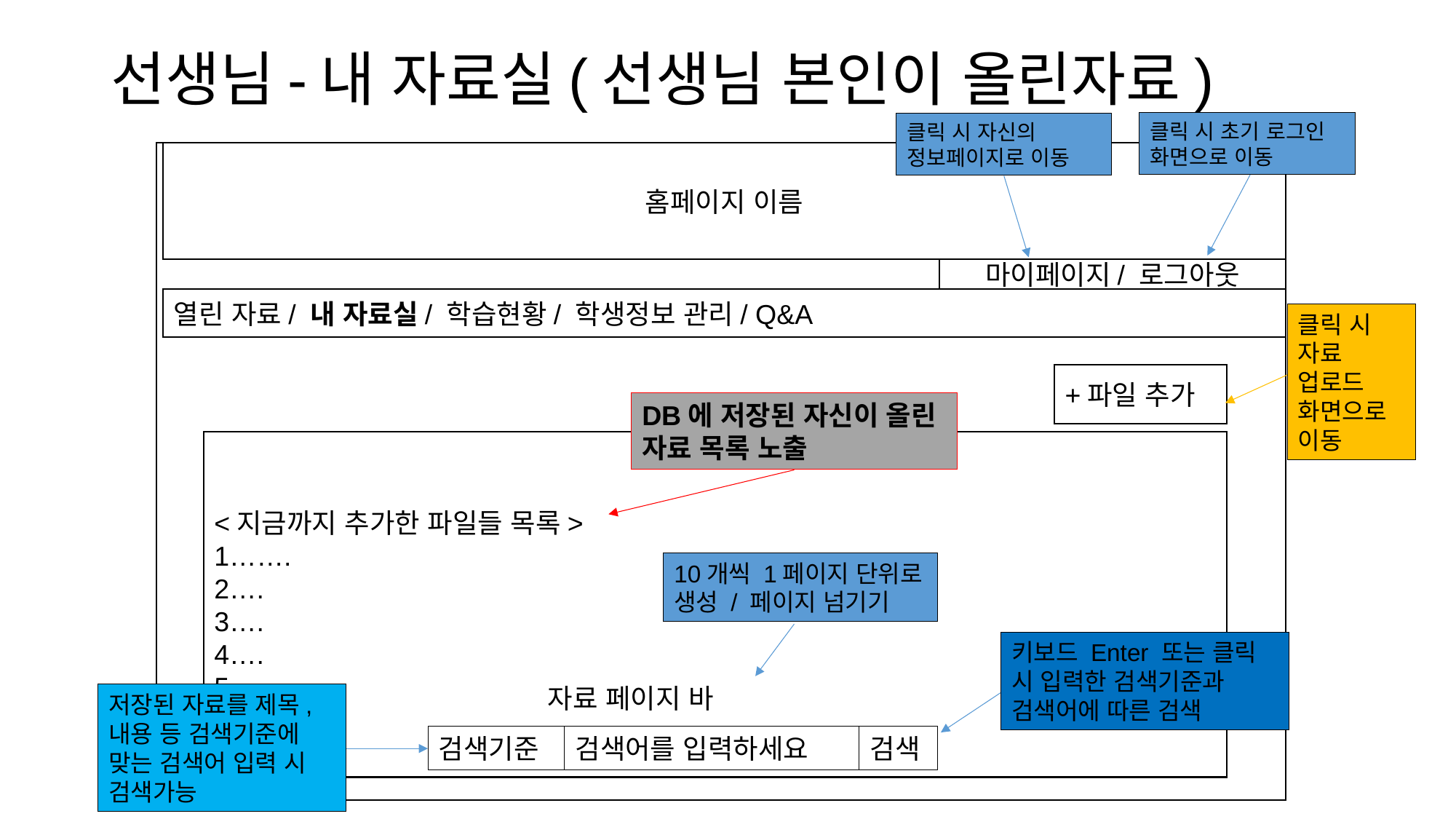

# 선생님-내 자료실(선생님 본인이 올린자료)
클릭 시 초기 로그인 화면으로 이동
클릭 시 자신의 정보페이지로 이동
DB에 저장된 자신이 올린 자료 목록 노출
10개씩 1페이지 단위로 생성 / 페이지 넘기기
키보드 Enter 또는 클릭 시 입력한 검색기준과 검색어에 따른 검색
저장된 자료를 제목, 내용 등 검색기준에 맞는 검색어 입력 시 검색가능

홈페이지 이름
마이페이지/ 로그아웃
열린 자료/ 내 자료실/ 학습현황/ 학생정보 관리/ Q&A
클릭 시 자료 업로드 화면으로 이동
+파일 추가
<지금까지 추가한 파일들 목록>
1…….
2….
3….
4….
5…..
                   자료 페이지 바
검색기준
검색어를 입력하세요
검색